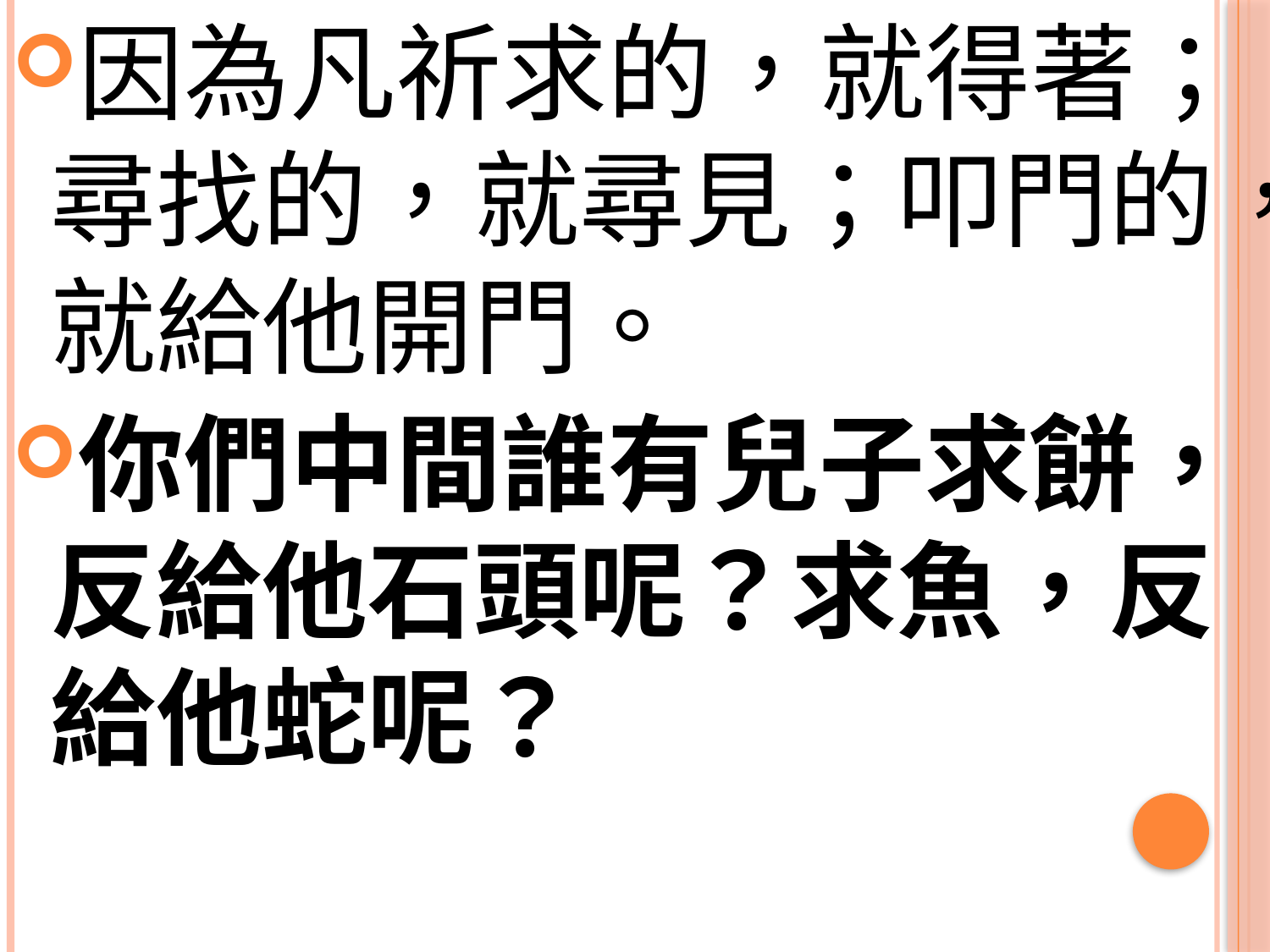

因為凡祈求的，就得著；尋找的，就尋見；叩門的，就給他開門。
你們中間誰有兒子求餅，反給他石頭呢？求魚，反給他蛇呢？